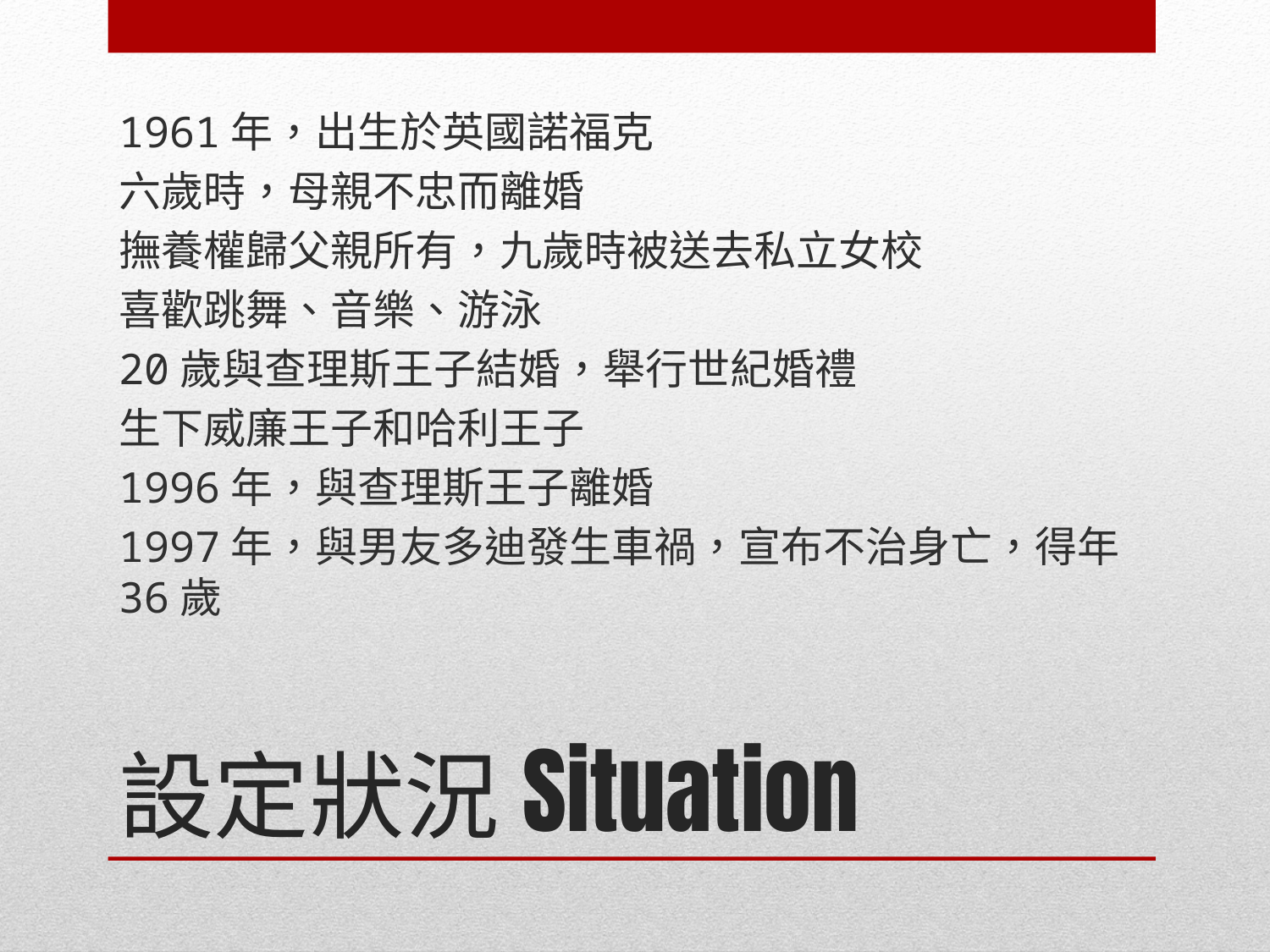

1961年，出生於英國諾福克
六歲時，母親不忠而離婚
撫養權歸父親所有，九歲時被送去私立女校
喜歡跳舞、音樂、游泳
20歲與查理斯王子結婚，舉行世紀婚禮
生下威廉王子和哈利王子
1996年，與查理斯王子離婚
1997年，與男友多迪發生車禍，宣布不治身亡，得年36歲

# 設定狀況Situation